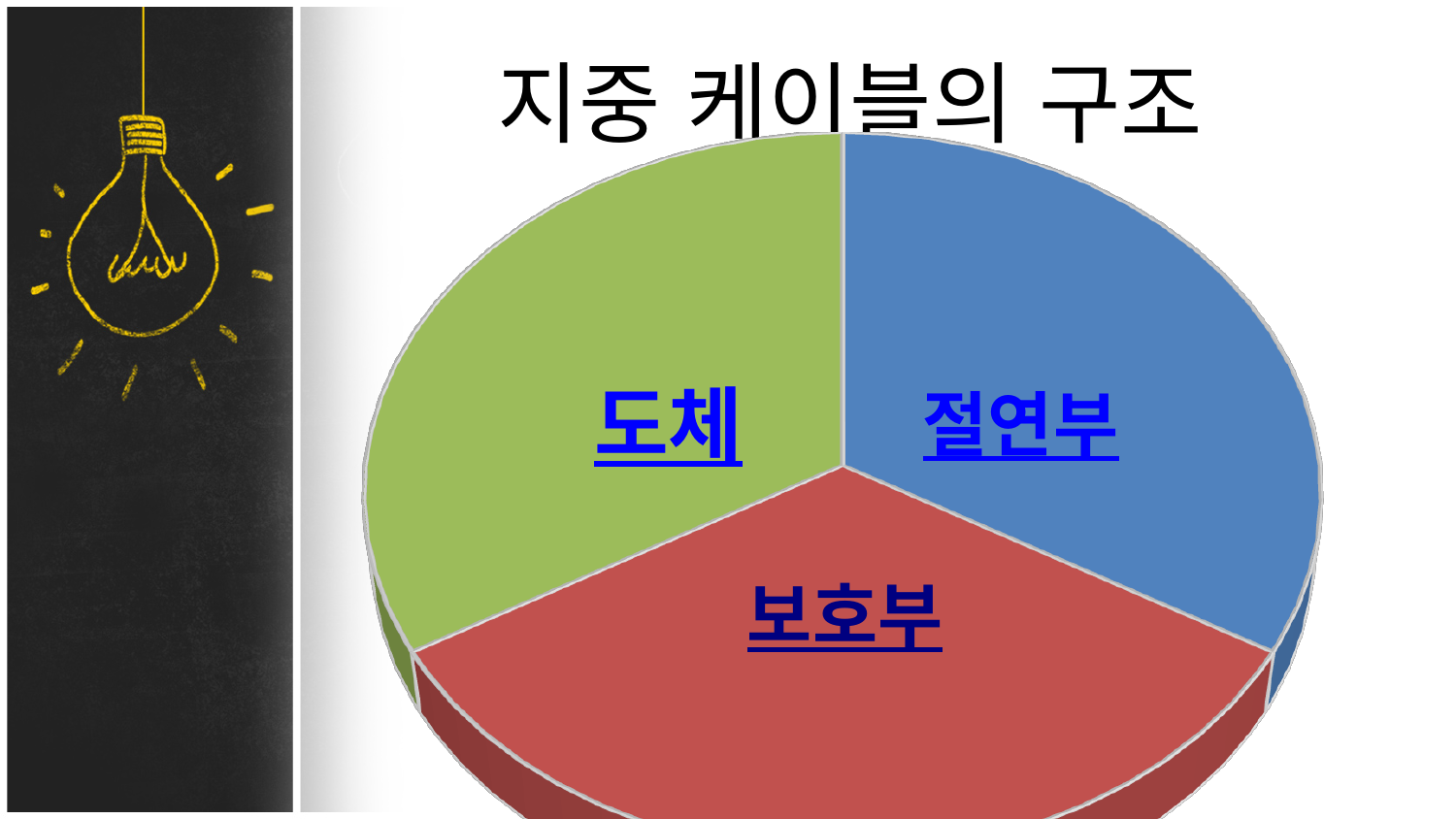

# 지중 케이블의 구조

[unsupported chart]

도체
절연부
보호부